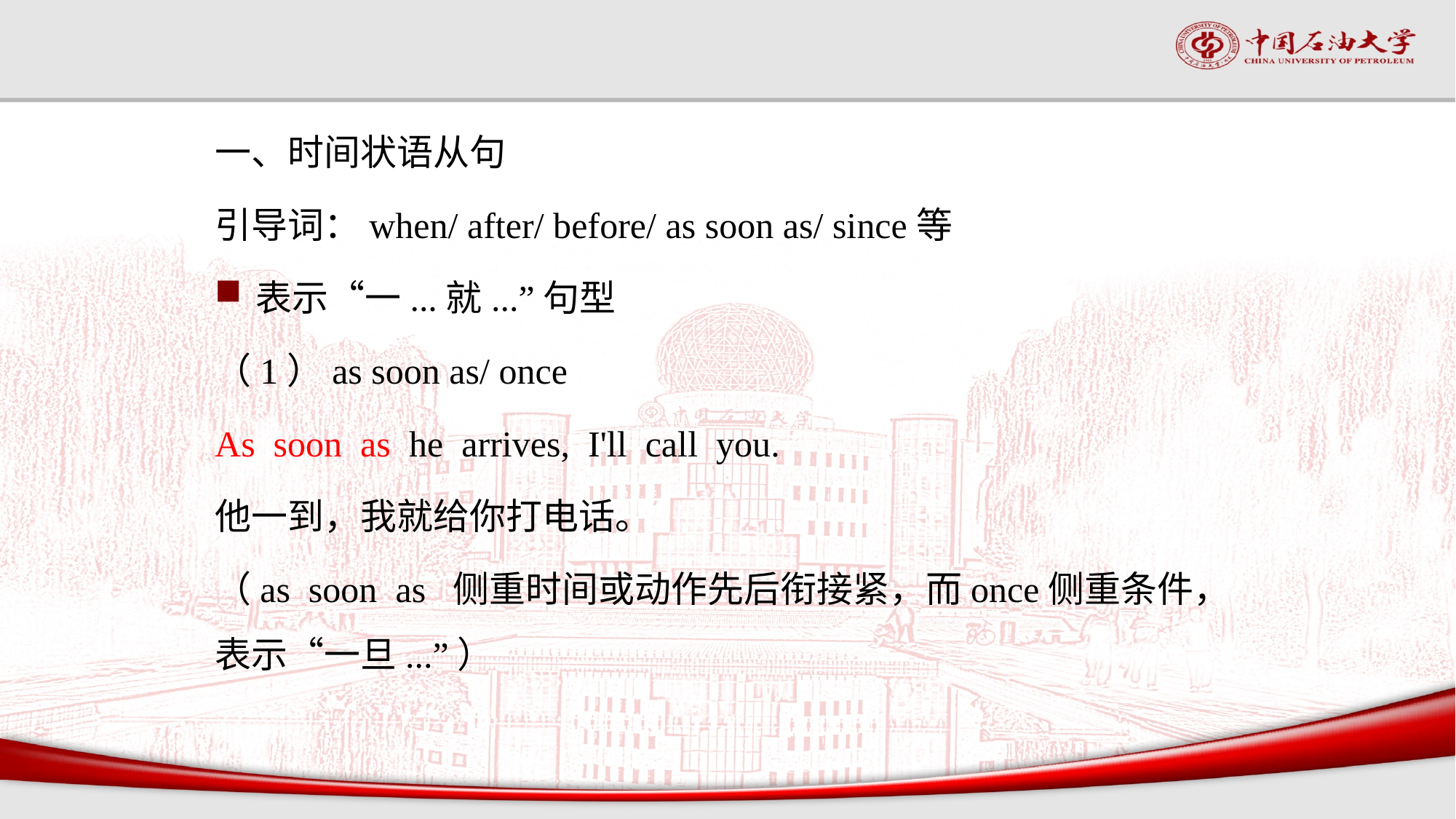

一、时间状语从句
引导词：when/ after/ before/ as soon as/ since等
表示“一...就...”句型
（1）as soon as/ once
As soon as he arrives, I'll call you.
他一到，我就给你打电话。
（as soon as 侧重时间或动作先后衔接紧，而once侧重条件，表示“一旦...”）